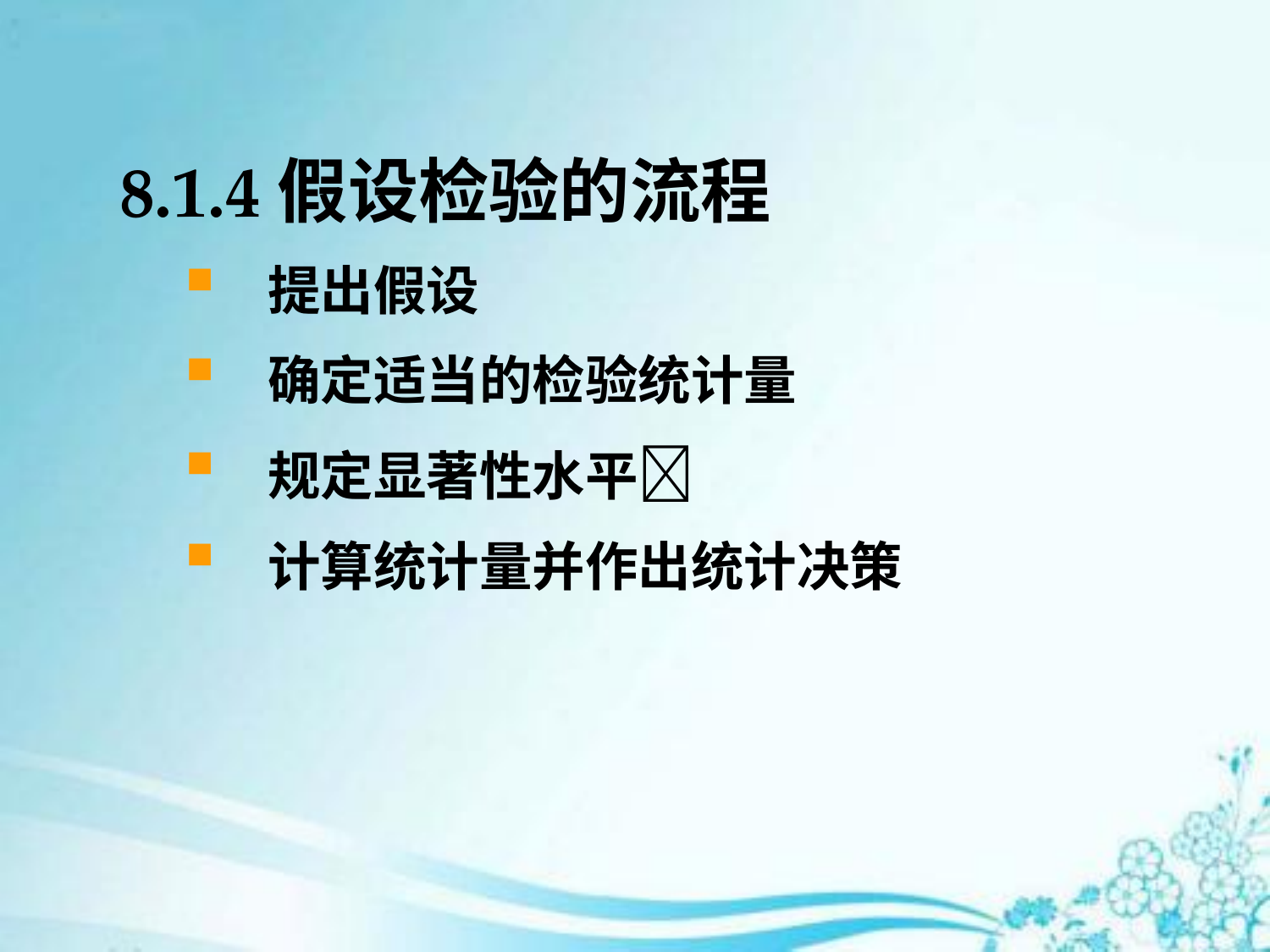

8.1.4假设检验的流程
提出假设
确定适当的检验统计量
规定显著性水平α
计算统计量并作出统计决策